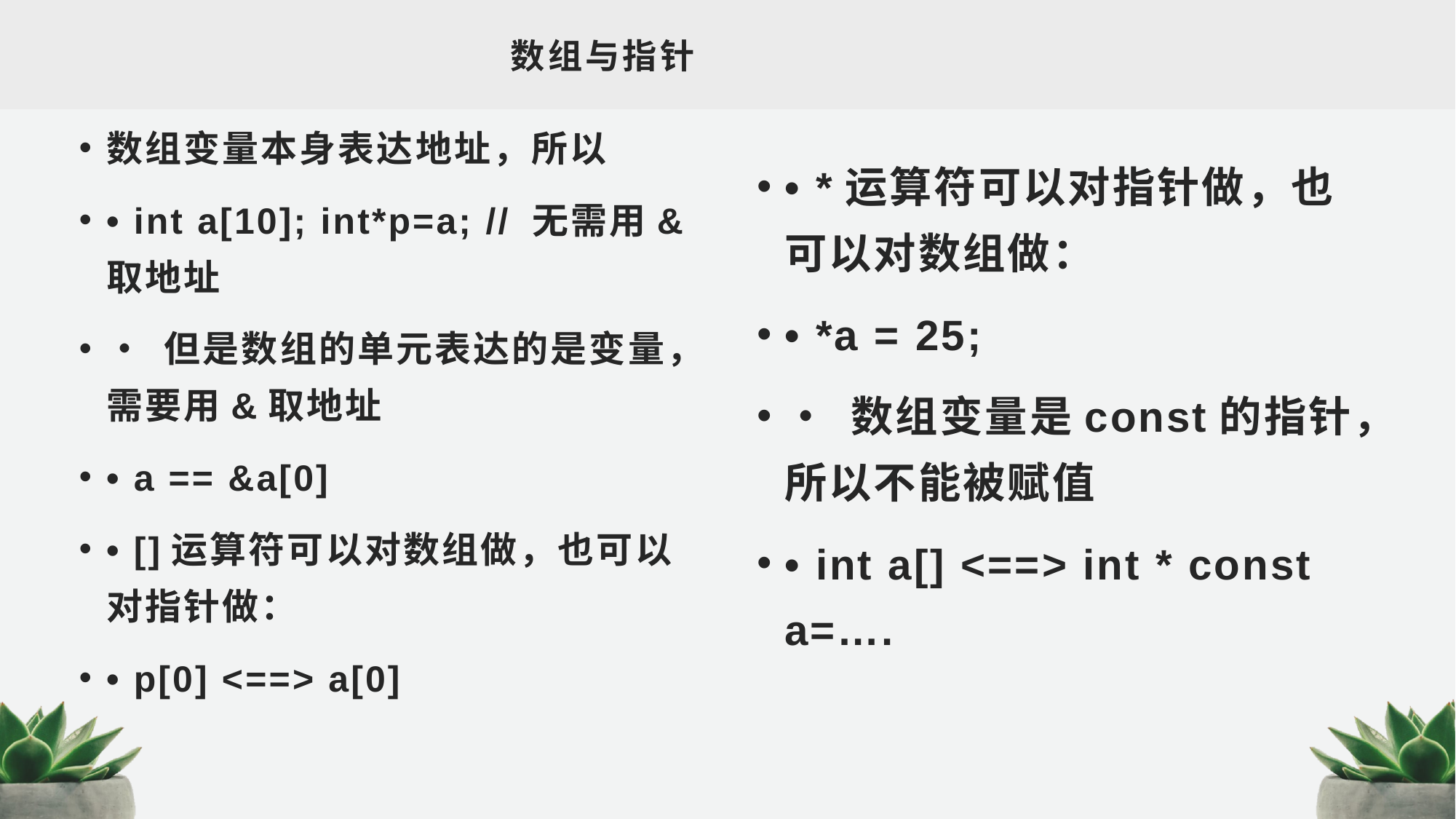

# 数组与指针

• *运算符可以对指针做，也可以对数组做：
• *a = 25;
• 数组变量是const的指针，所以不能被赋值
• int a[] <==> int * const a=….
数组变量本⾝表达地址，所以
• int a[10]; int*p=a; // ⽆需⽤&取地址
• 但是数组的单元表达的是变量，需要⽤&取地址
• a == &a[0]
• []运算符可以对数组做，也可以对指针做：
• p[0] <==> a[0]